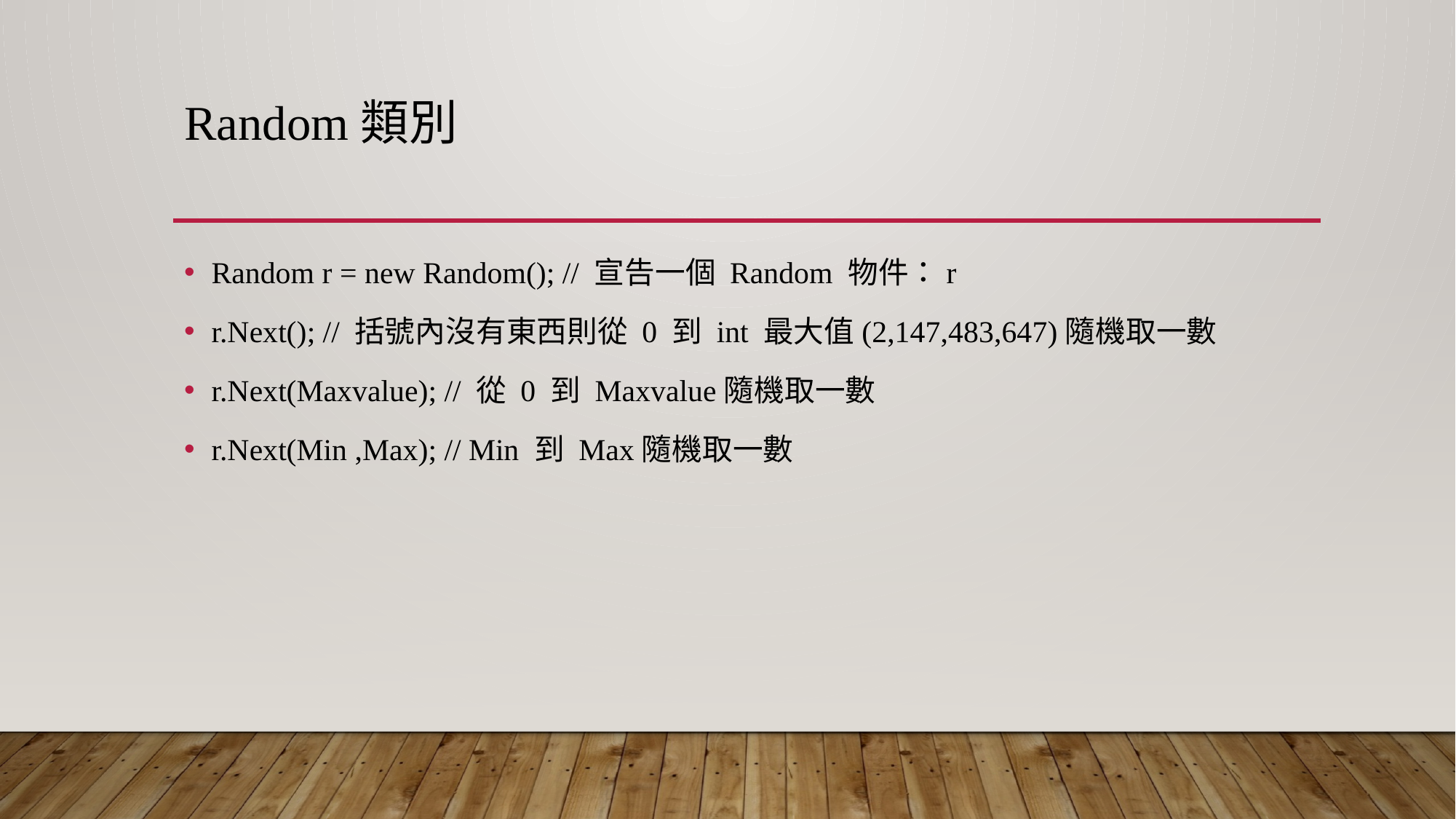

# Random類別
Random r = new Random(); // 宣告一個 Random 物件：r
r.Next(); // 括號內沒有東西則從 0 到 int 最大值(2,147,483,647)隨機取一數
r.Next(Maxvalue); // 從 0 到 Maxvalue隨機取一數
r.Next(Min ,Max); // Min 到 Max隨機取一數